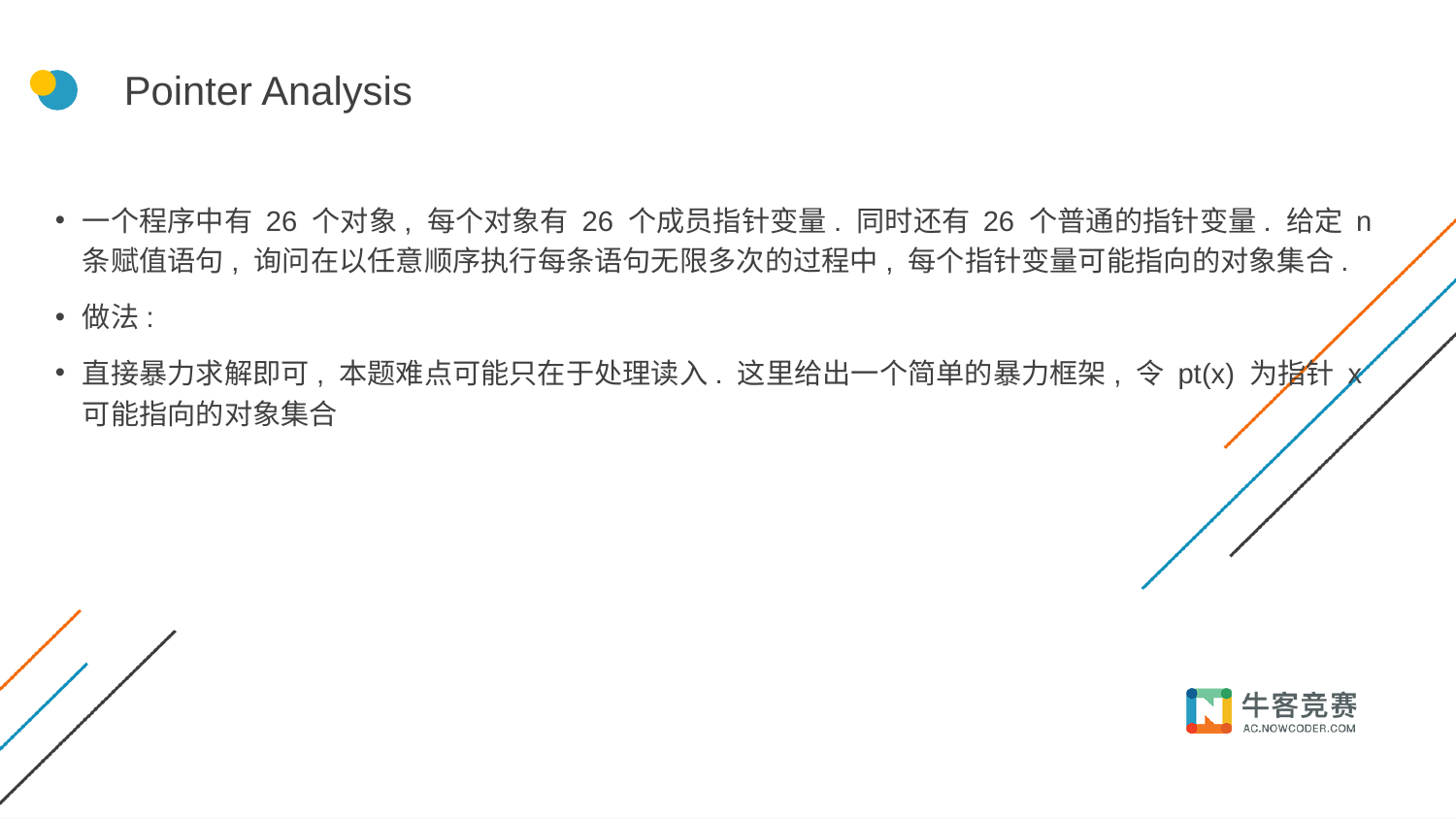

# Pointer Analysis
一个程序中有 26 个对象, 每个对象有 26 个成员指针变量. 同时还有 26 个普通的指针变量. 给定 n 条赋值语句, 询问在以任意顺序执行每条语句无限多次的过程中, 每个指针变量可能指向的对象集合.
做法:
直接暴力求解即可, 本题难点可能只在于处理读入. 这里给出一个简单的暴力框架, 令 pt(x) 为指针 x 可能指向的对象集合